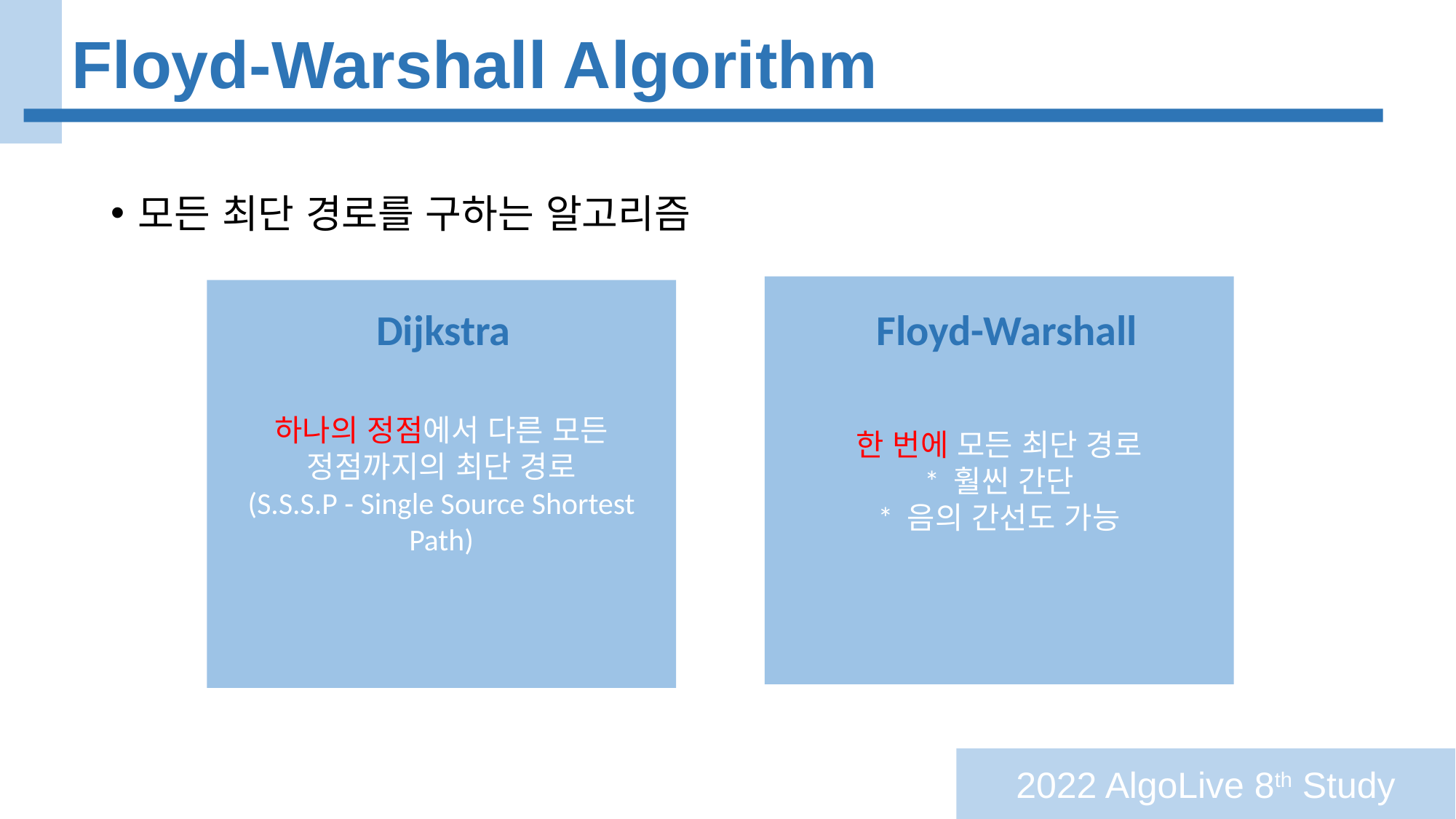

# Floyd-Warshall Algorithm
모든 최단 경로를 구하는 알고리즘
한 번에 모든 최단 경로
* 훨씬 간단
* 음의 간선도 가능
하나의 정점에서 다른 모든 정점까지의 최단 경로
(S.S.S.P - Single Source Shortest Path)
Floyd-Warshall
Dijkstra